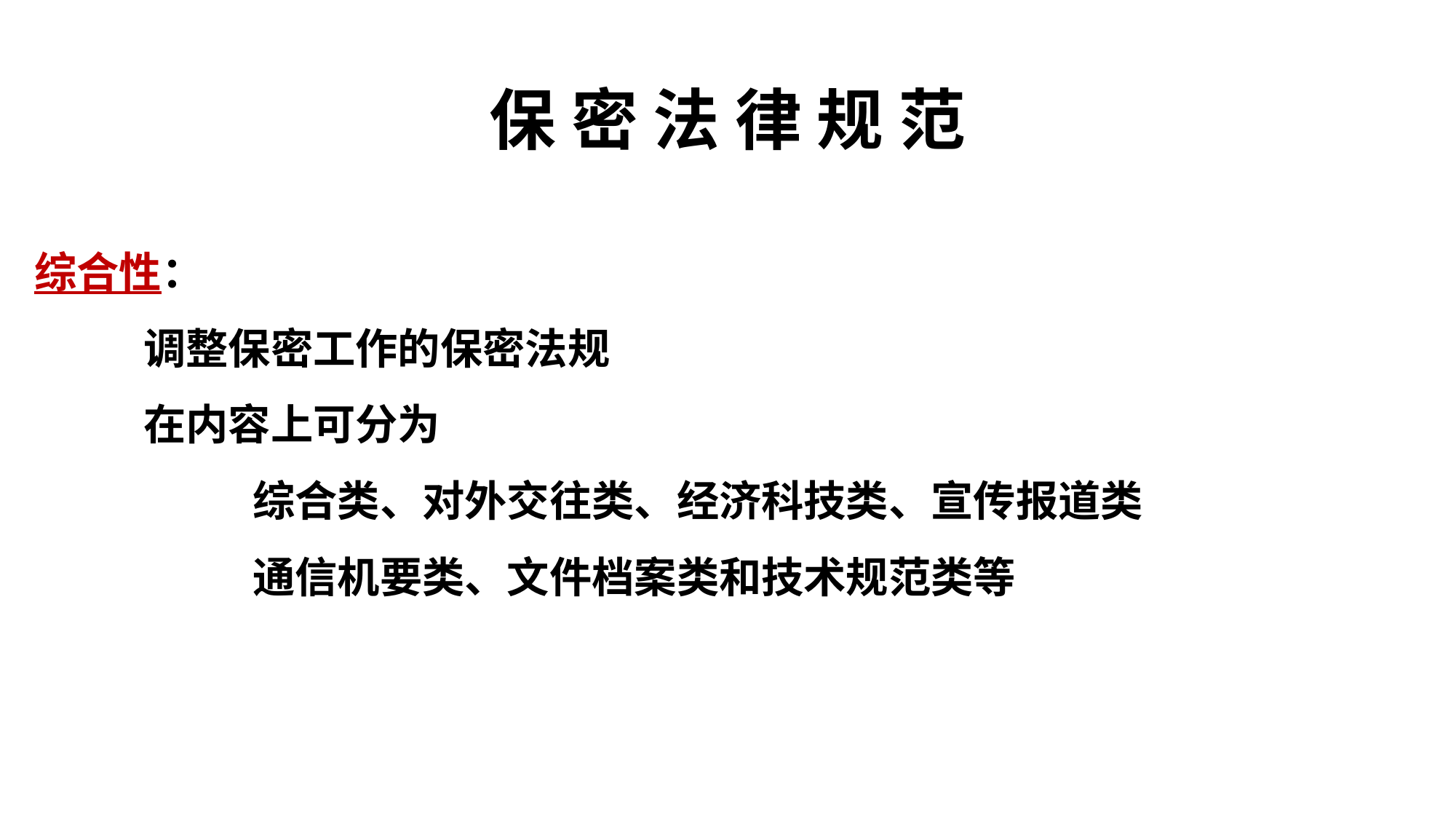

# 保 密 法 律 规 范
综合性：
	调整保密工作的保密法规
	在内容上可分为
		综合类、对外交往类、经济科技类、宣传报道类
		通信机要类、文件档案类和技术规范类等